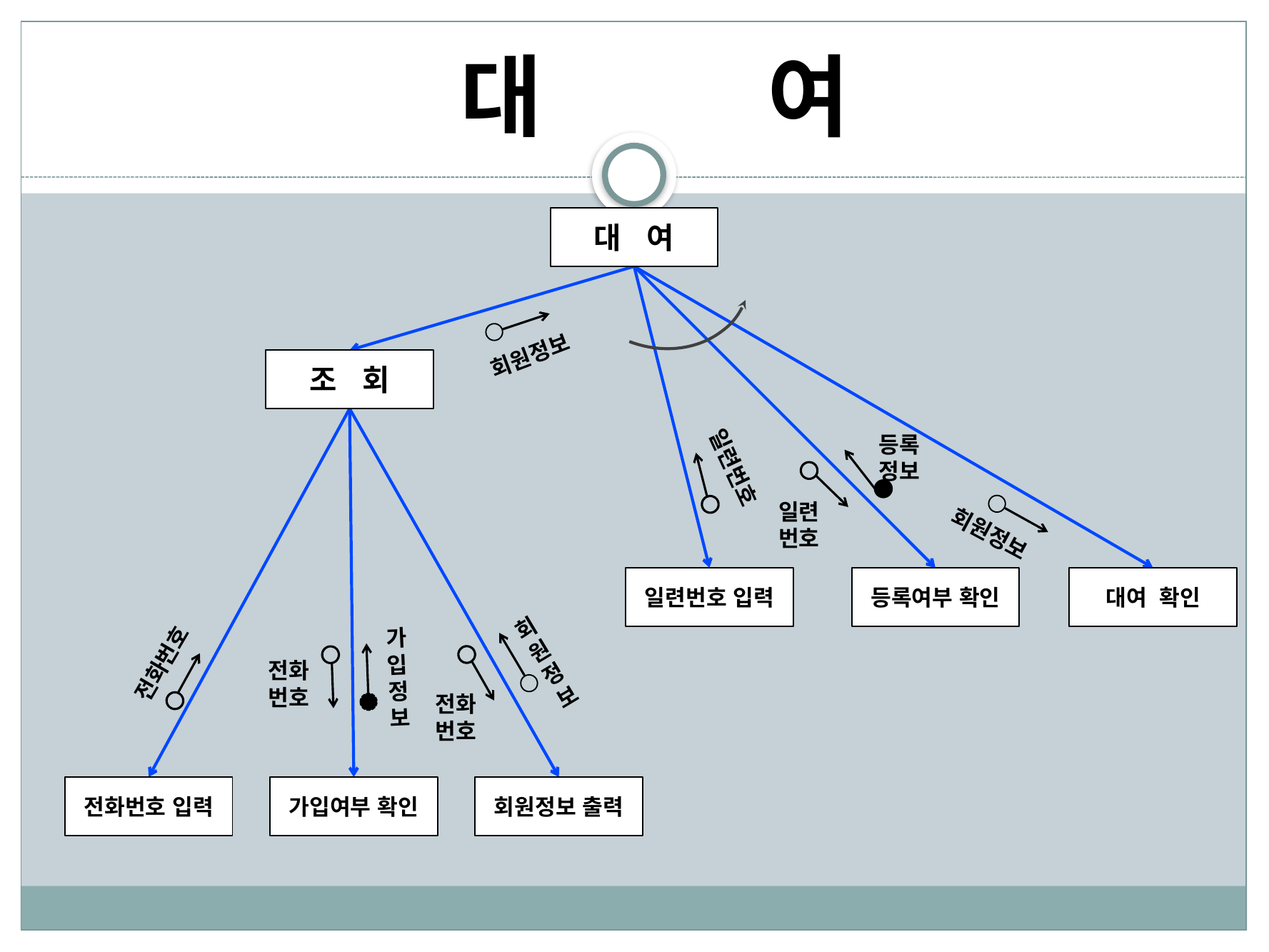

# 대         여

대   여

회원정보
조   회
등록   정보
일련번호

일련번호
회원정보
일련번호 입력
등록여부 확인
대여  확인
회원
정
보
가
입
정
보

전화번호

전화
번호

전화번호
전화번호 입력
가입여부 확인
회원정보 출력